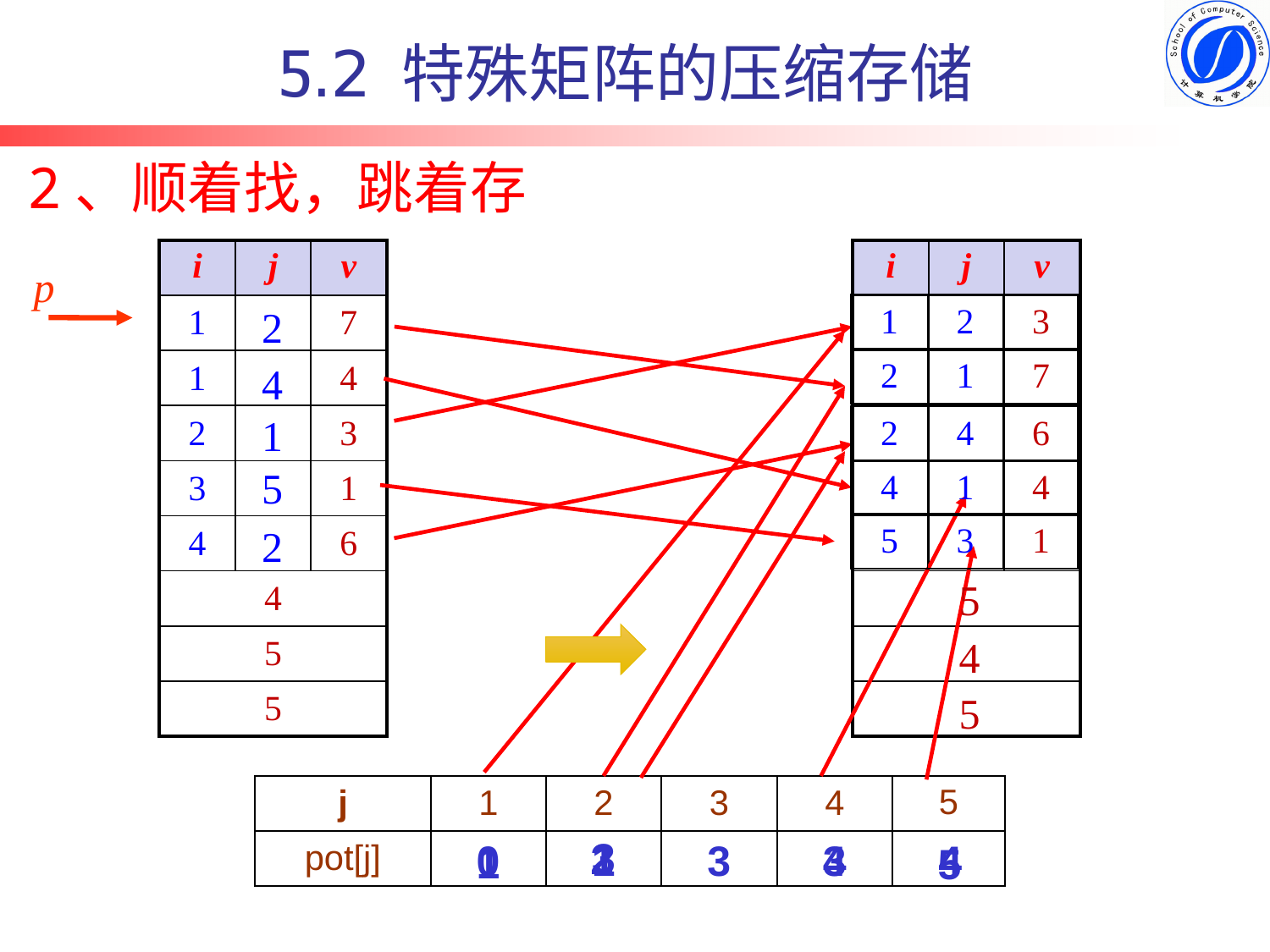

5.2 特殊矩阵的压缩存储
2、顺着找，跳着存
| i | j | v |
| --- | --- | --- |
| 1 |  | 7 |
| 1 |  | 4 |
| 2 |  | 3 |
| 3 |  | 1 |
| 4 |  | 6 |
| 4 |  |  |
| 5 |  |  |
| 5 |  |  |
| i | j | v |
| --- | --- | --- |
|  |  |  |
|  |  |  |
|  |  |  |
|  |  |  |
|  |  |  |
|  |  |  |
|  |  |  |
|  |  |  |
p

2
| 1 | 2 | 3 |
| --- | --- | --- |
| 2 | 1 | 7 |
| --- | --- | --- |
4
1
| 2 | 4 | 6 |
| --- | --- | --- |
5
| 4 | 1 | 4 |
| --- | --- | --- |
2
| 5 | 3 | 1 |
| --- | --- | --- |
5
4
5

| j | 1 | 2 | 3 | 4 | 5 |
| --- | --- | --- | --- | --- | --- |
| pot[j] |  |  |  |  |  |
3
2
4
0
1
3
3
4
1
5